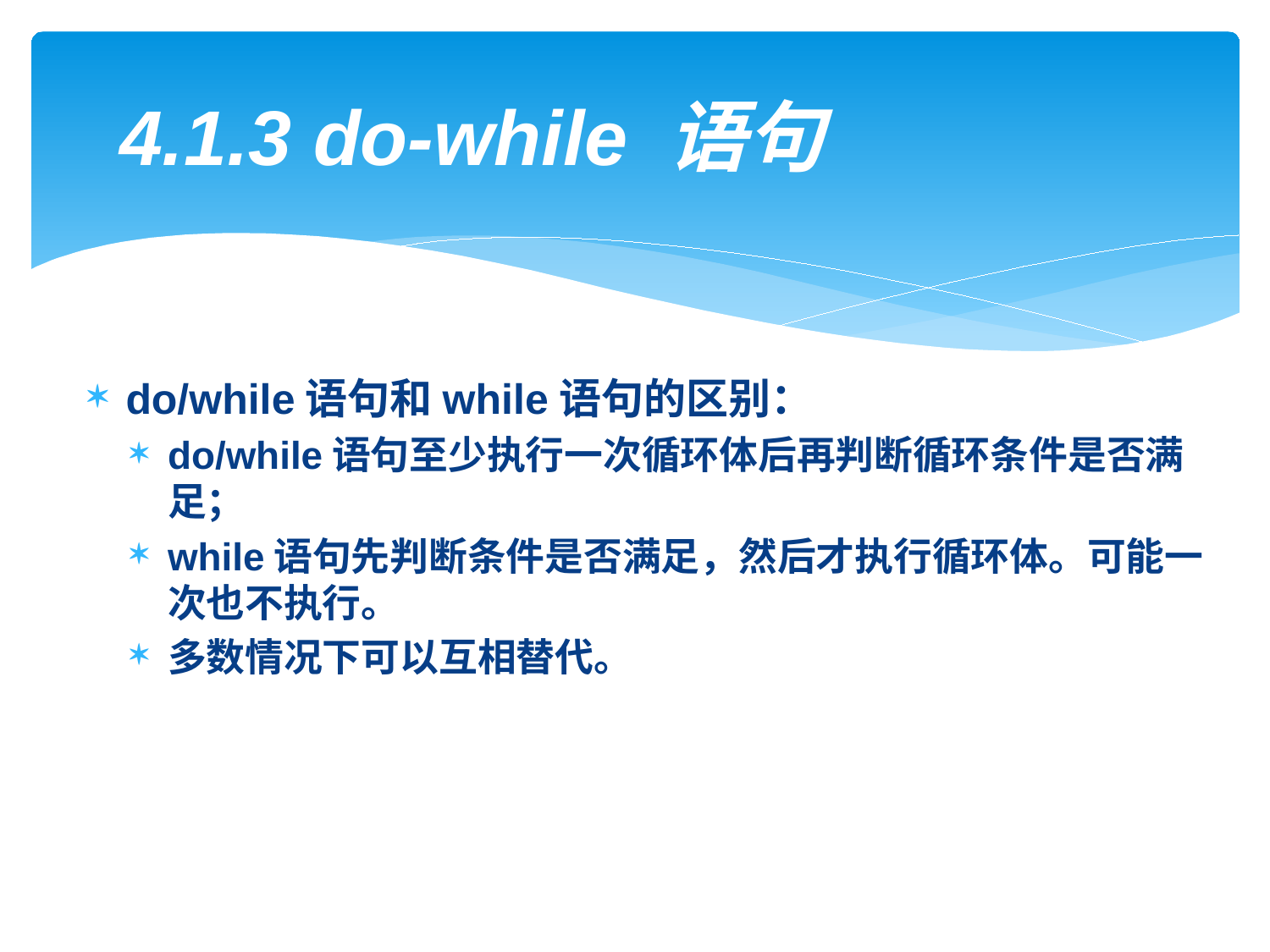

# 4.1.3 do-while 语句
do/while语句和while语句的区别：
do/while语句至少执行一次循环体后再判断循环条件是否满足；
while语句先判断条件是否满足，然后才执行循环体。可能一次也不执行。
多数情况下可以互相替代。